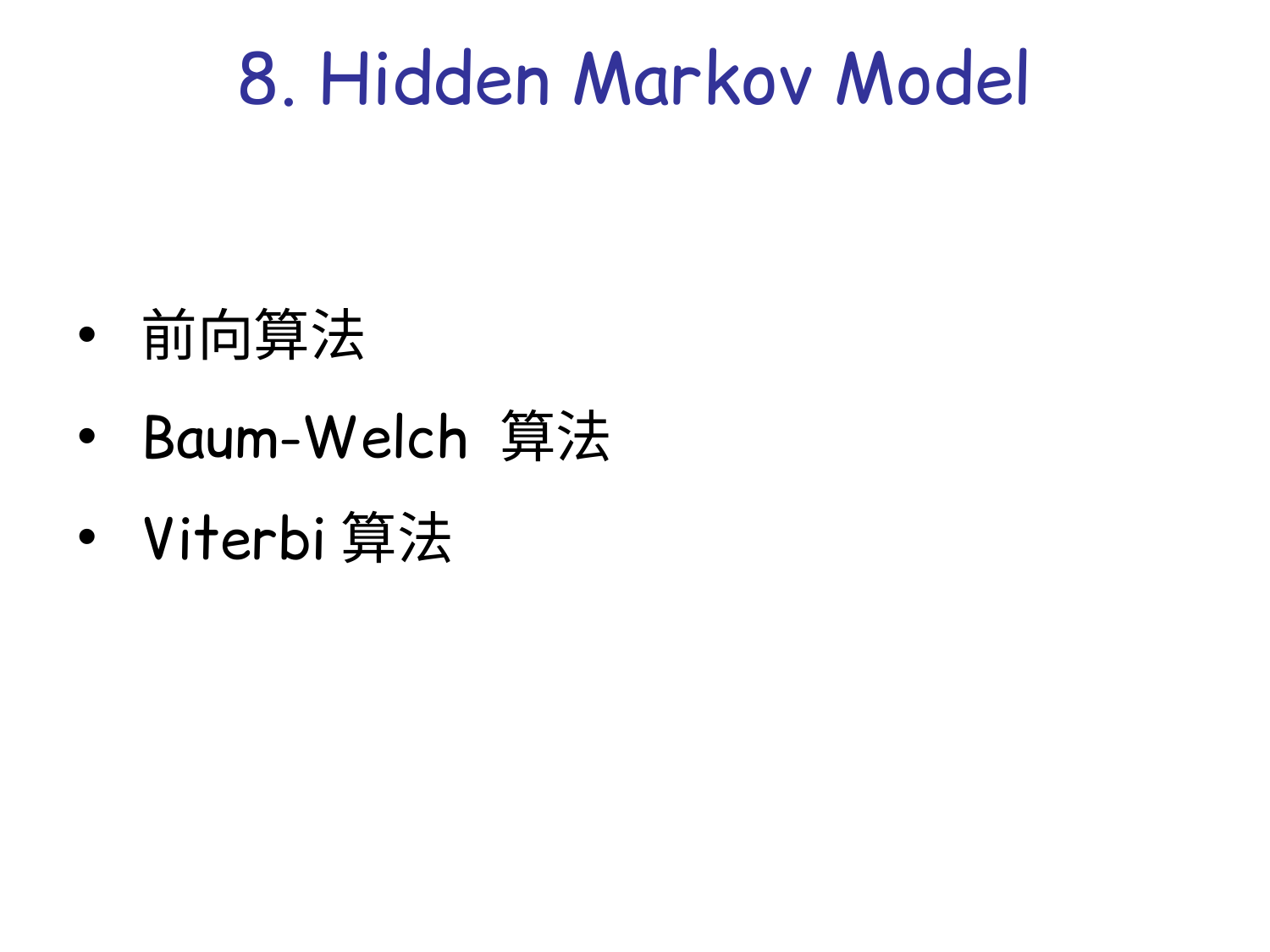

8. Hidden Markov Model
前向算法
Baum-Welch 算法
Viterbi算法